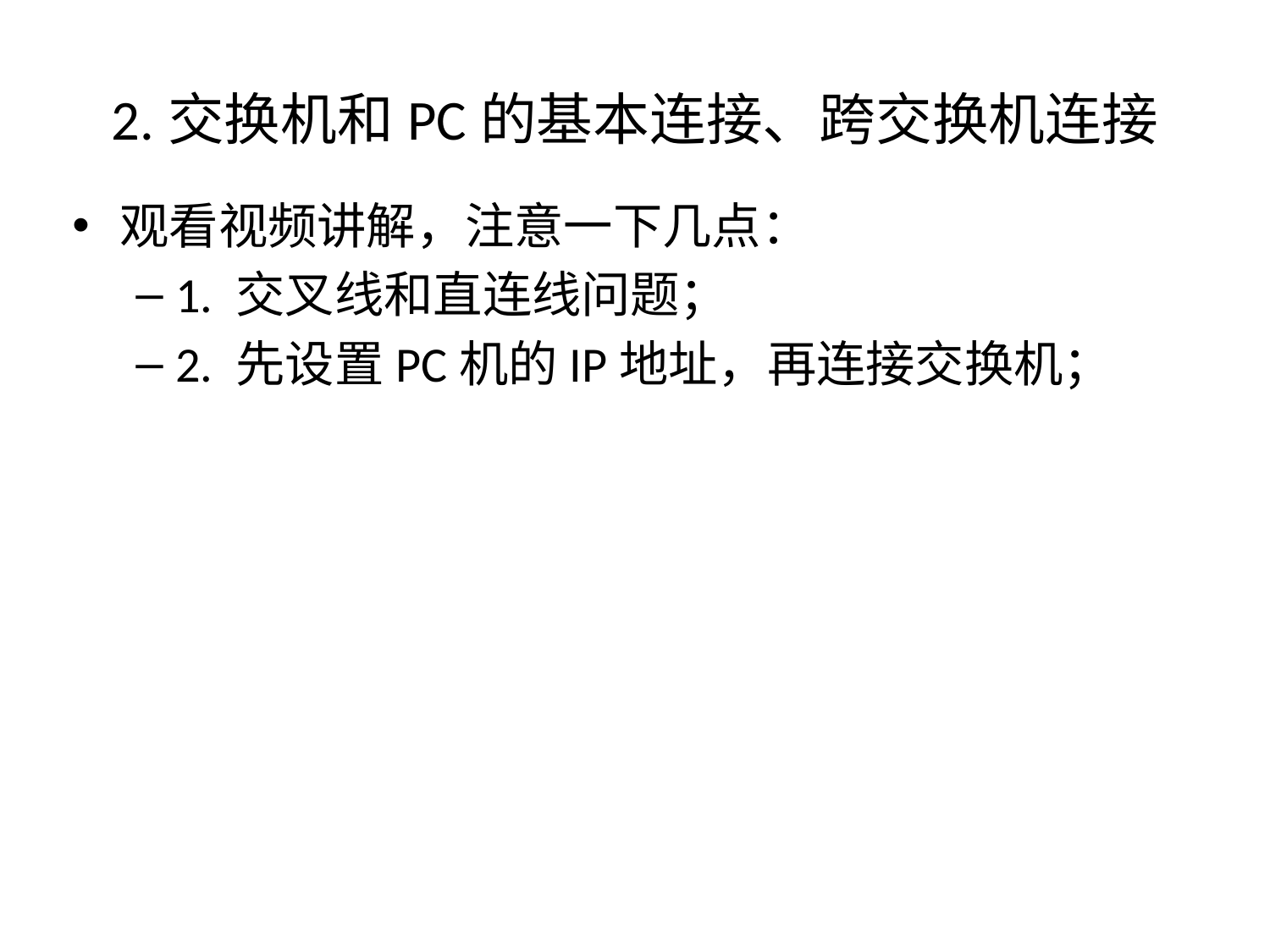

# 2.交换机和PC的基本连接、跨交换机连接
观看视频讲解，注意一下几点：
1. 交叉线和直连线问题；
2. 先设置PC机的IP地址，再连接交换机；